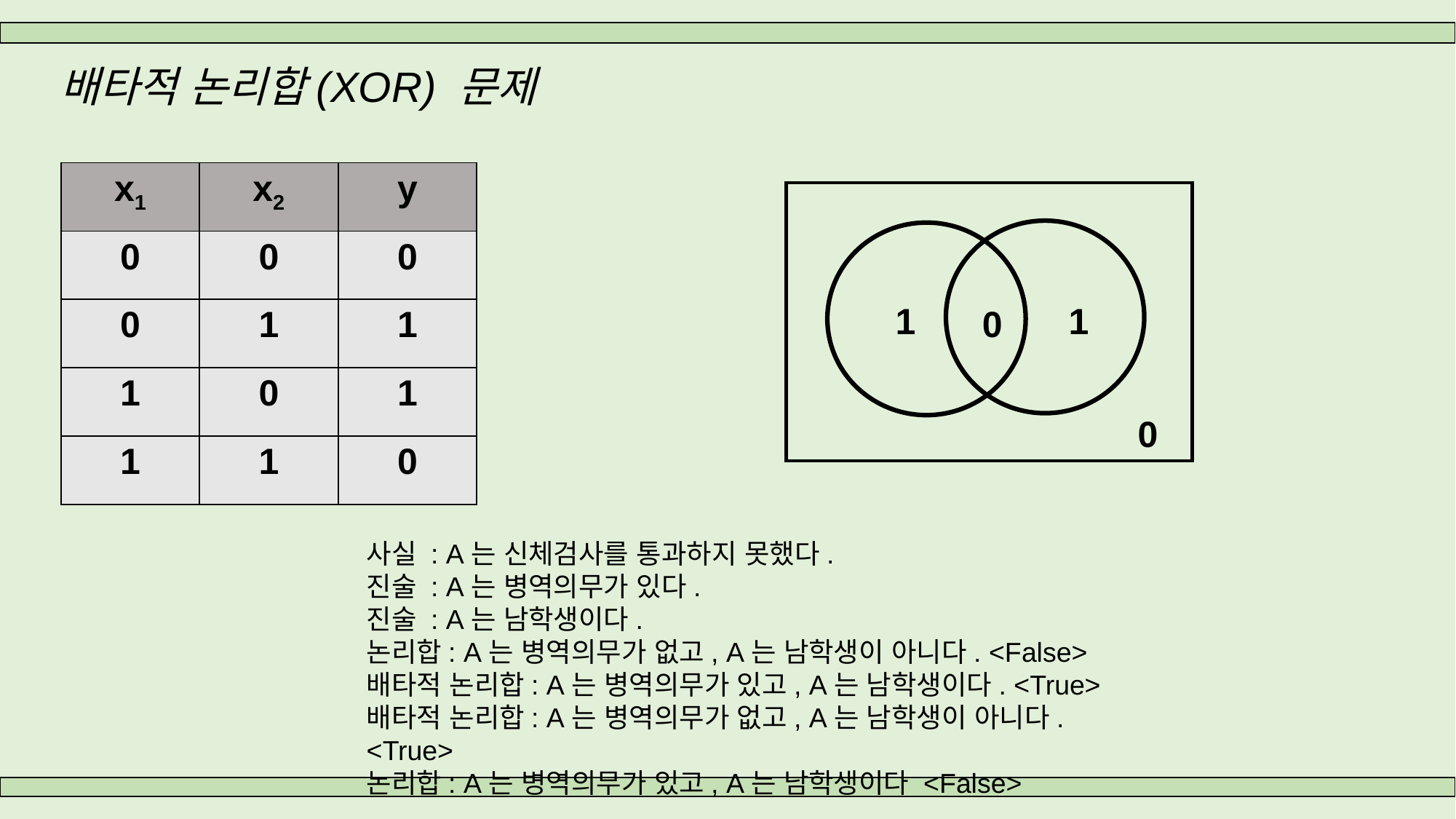

배타적 논리합(XOR) 문제
| x1 | x2 | y |
| --- | --- | --- |
| 0 | 0 | 0 |
| 0 | 1 | 1 |
| 1 | 0 | 1 |
| 1 | 1 | 0 |

1
1
0
0
사실 : A는 신체검사를 통과하지 못했다.
진술 : A는 병역의무가 있다.
진술 : A는 남학생이다.
논리합: A는 병역의무가 없고, A는 남학생이 아니다. <False>
배타적 논리합: A는 병역의무가 있고, A는 남학생이다. <True>
배타적 논리합: A는 병역의무가 없고, A는 남학생이 아니다. <True>
논리합: A는 병역의무가 있고, A는 남학생이다 <False>